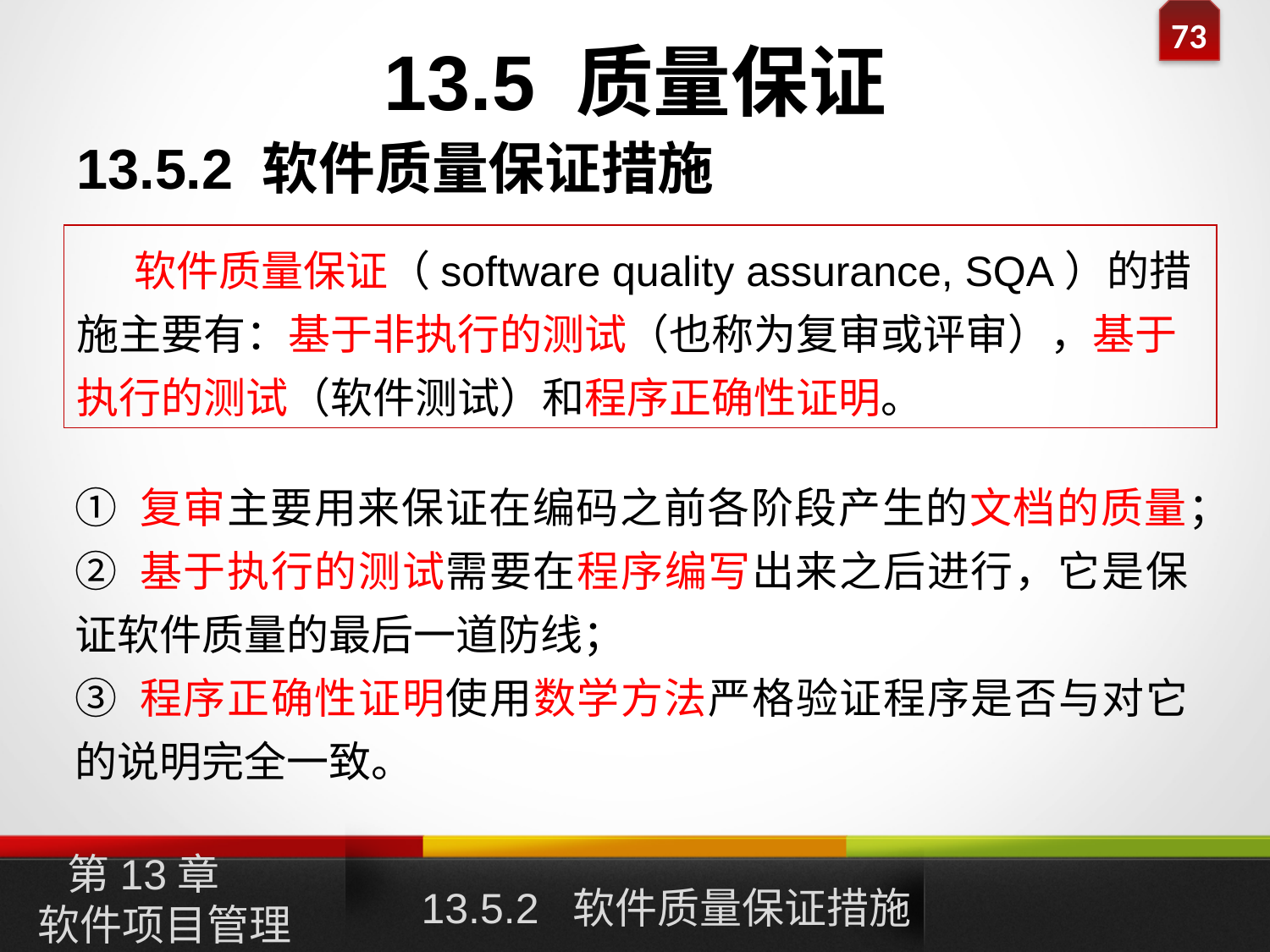

# 13.5 质量保证
13.5.2 软件质量保证措施
     软件质量保证（software quality assurance, SQA）的措施主要有：基于非执行的测试（也称为复审或评审），基于执行的测试（软件测试）和程序正确性证明。
① 复审主要用来保证在编码之前各阶段产生的文档的质量；
② 基于执行的测试需要在程序编写出来之后进行，它是保证软件质量的最后一道防线；
③ 程序正确性证明使用数学方法严格验证程序是否与对它的说明完全一致。
第13章
软件项目管理
13.5.2  软件质量保证措施